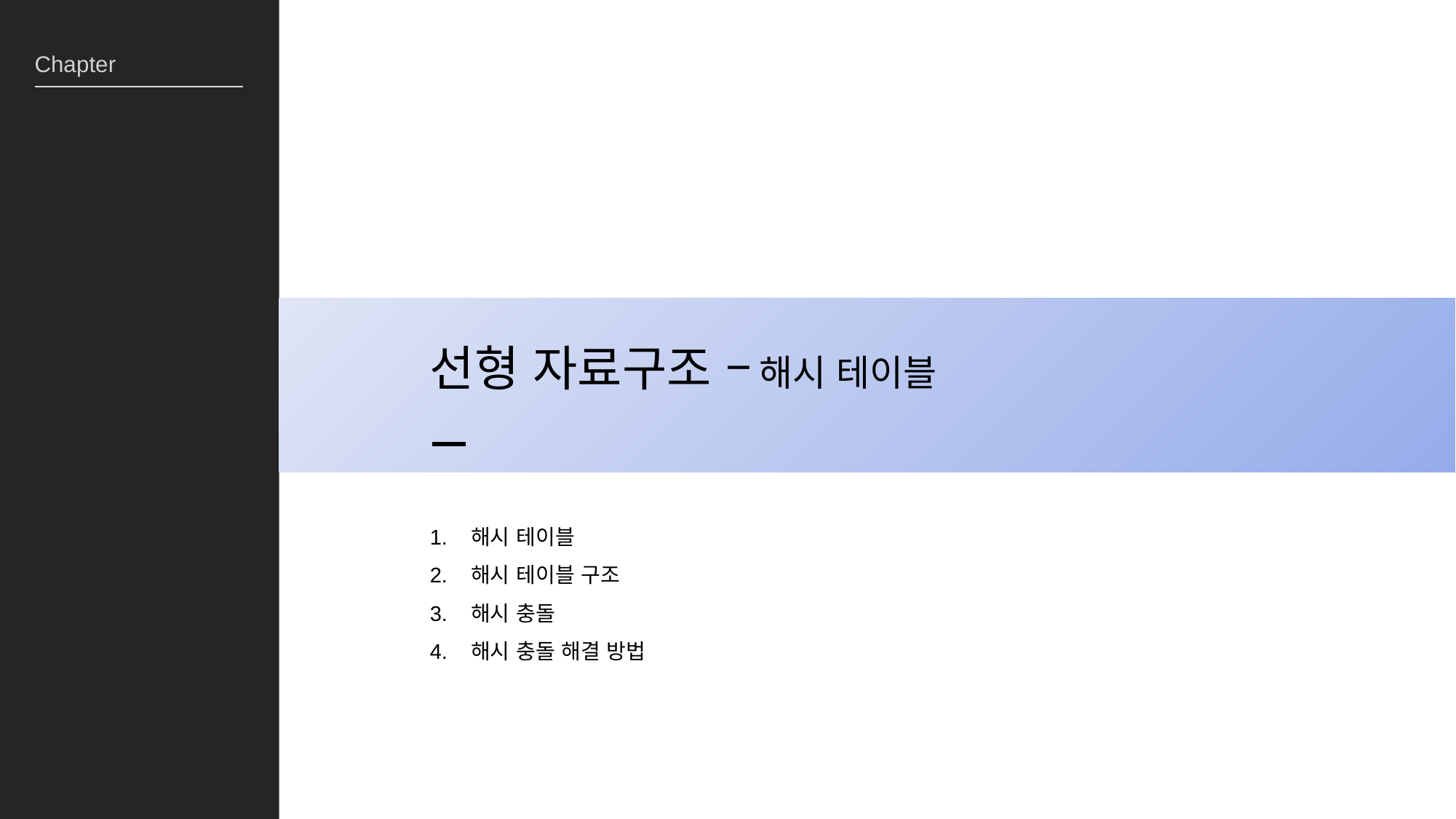

선형 자료구조 – 해시 테이블
해시 테이블
해시 테이블 구조
해시 충돌
해시 충돌 해결 방법